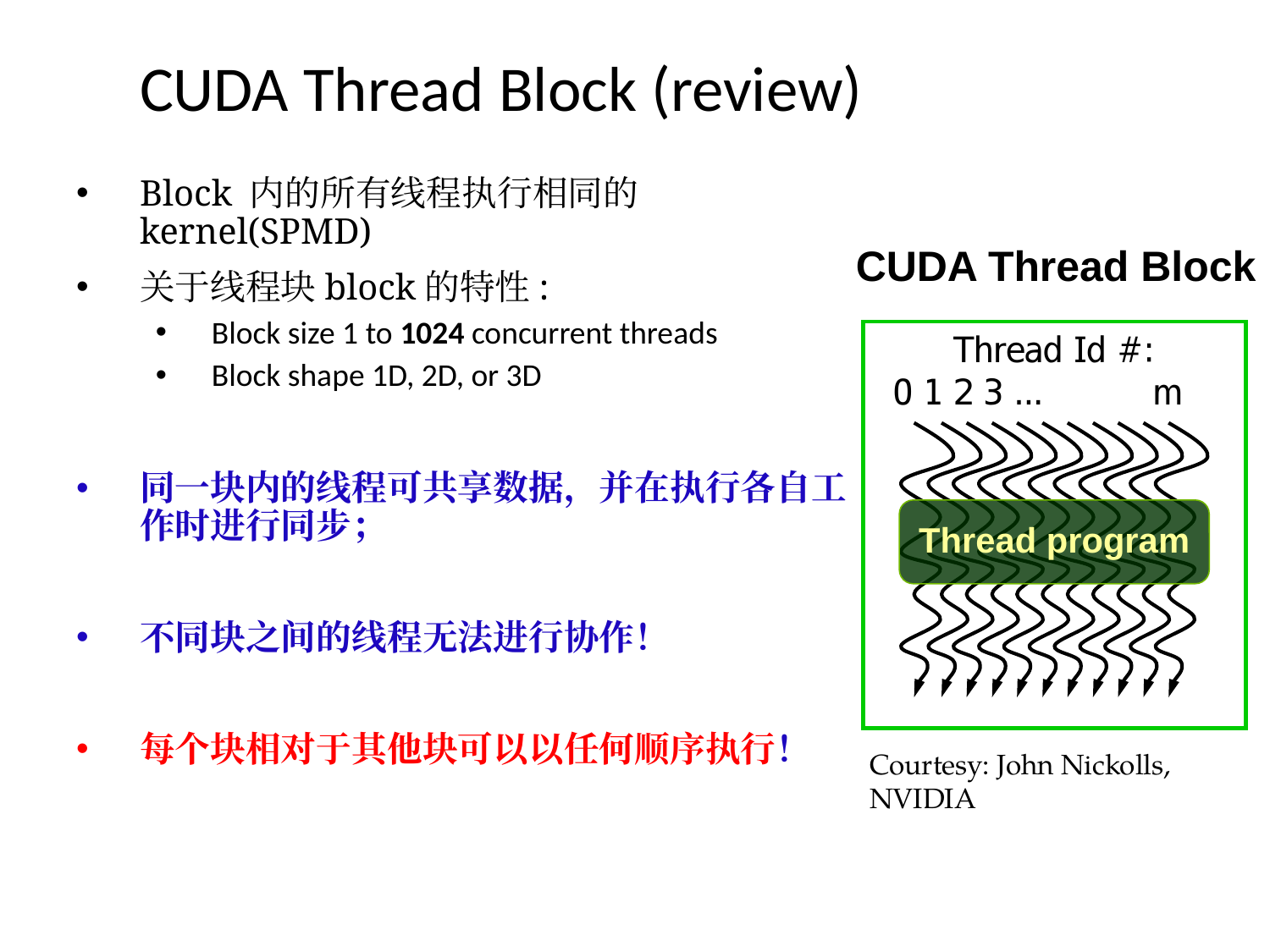

# CUDA Thread Block (review)
Block 内的所有线程执行相同的kernel(SPMD)
关于线程块block的特性:
Block size 1 to 1024 concurrent threads
Block shape 1D, 2D, or 3D

同一块内的线程可共享数据，并在执行各自工作时进行同步；

不同块之间的线程无法进行协作！

每个块相对于其他块可以以任何顺序执行！
CUDA Thread Block
Thread Id #:
0 1 2 3 …          m

Thread program
Courtesy: John Nickolls, NVIDIA